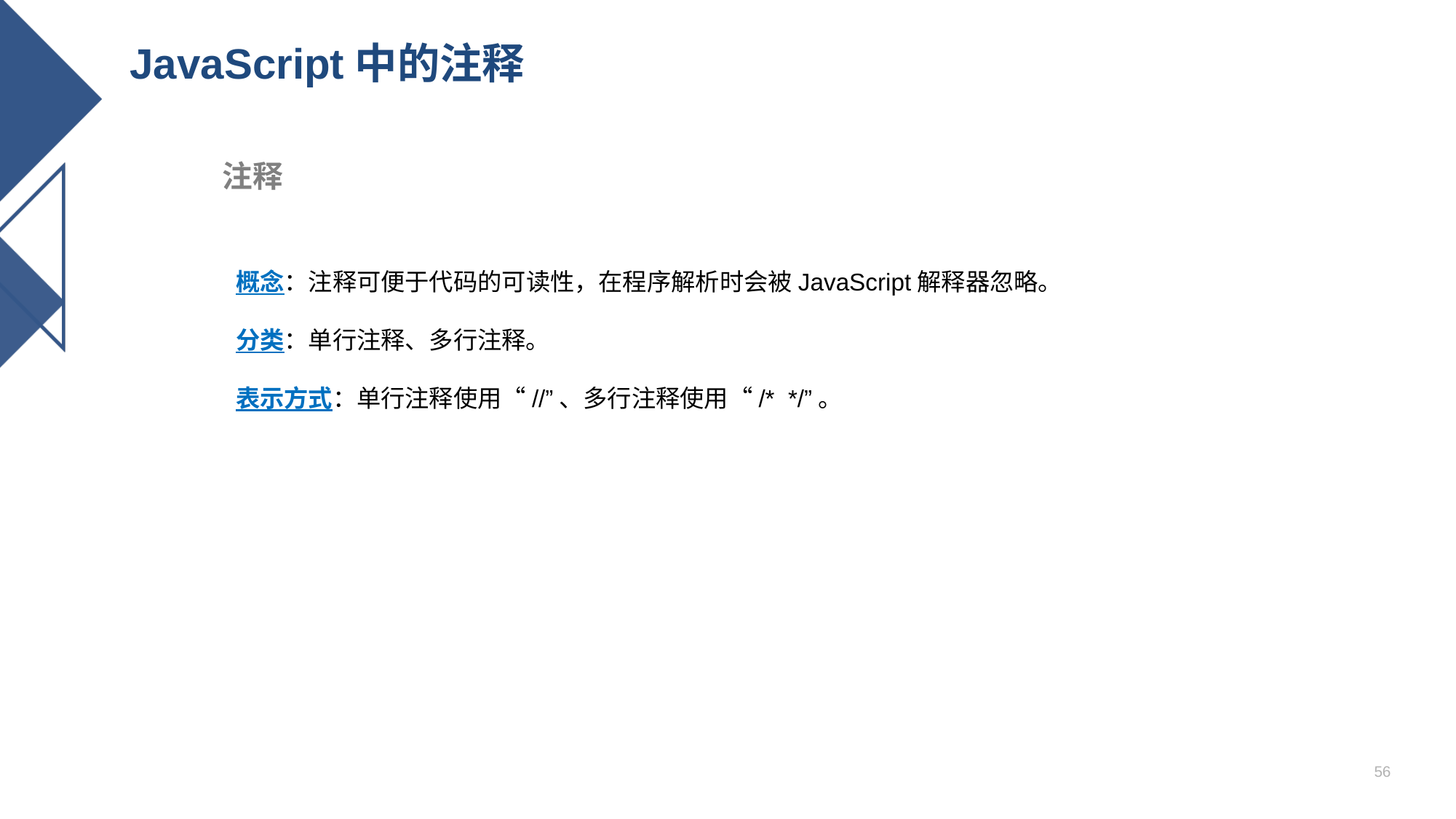

# JavaScript中的注释
注释
概念：注释可便于代码的可读性，在程序解析时会被JavaScript解释器忽略。
分类：单行注释、多行注释。
表示方式：单行注释使用“//”、多行注释使用“/*  */”。
56